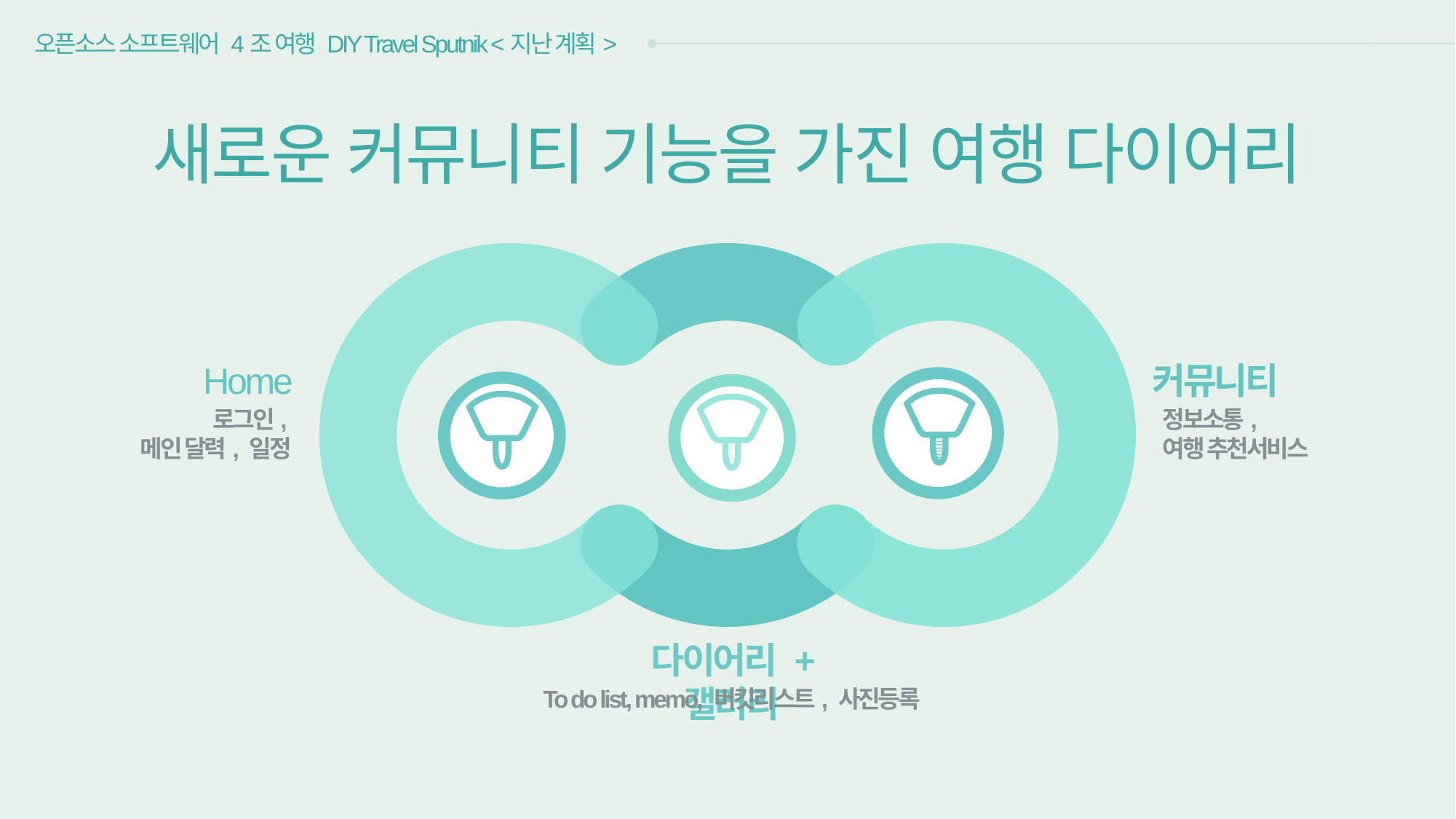

오픈소스 소프트웨어 4조 여행 DIY Travel Sputnik <지난 계획>

새로운 커뮤니티 기능을 가진 여행 다이어리

Home
커뮤니티

로그인,
메인 달력, 일정
정보소통,
여행 추천서비스
다이어리 + 갤러리
To do list, memo, 버킷리스트, 사진등록